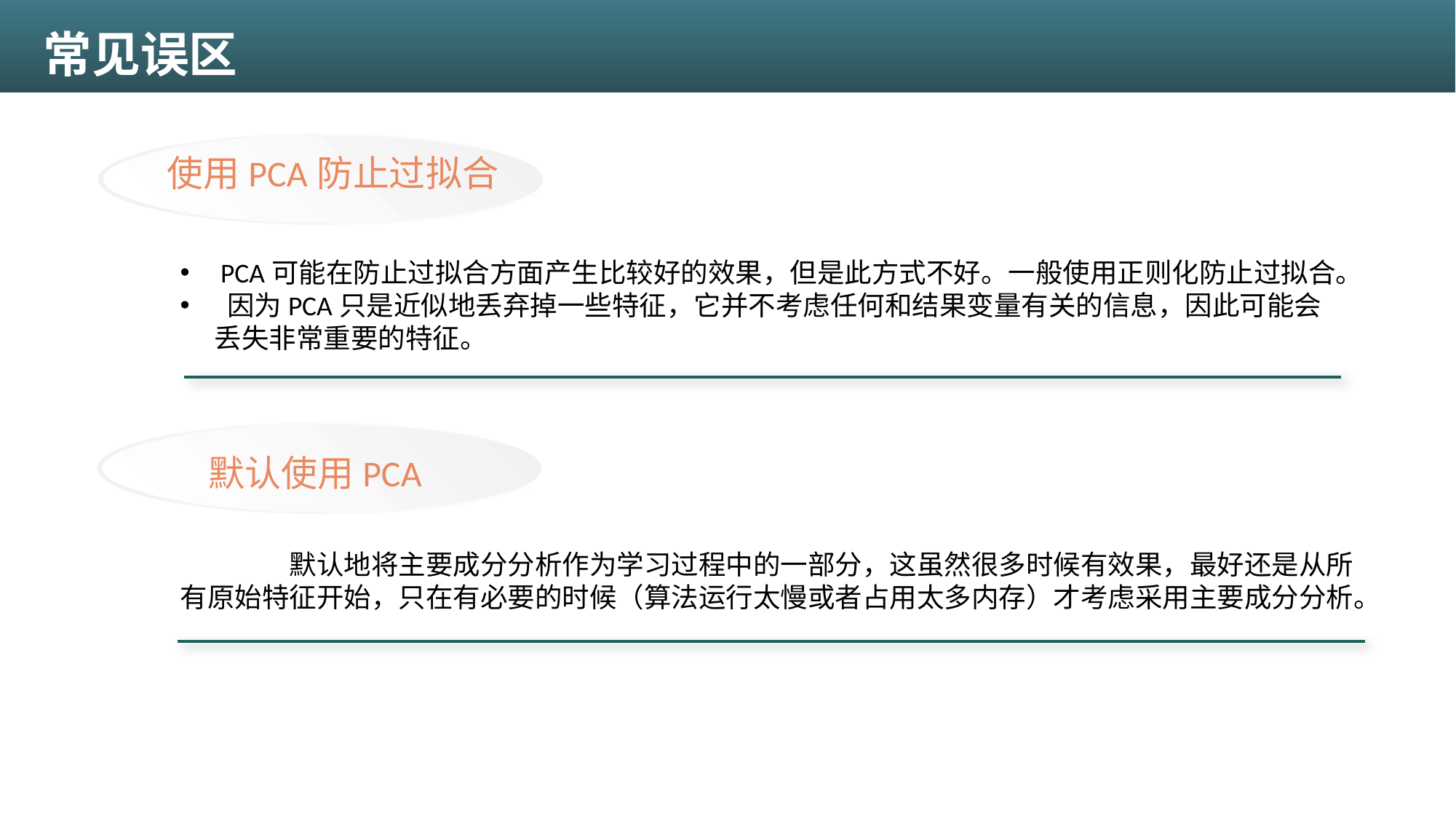

常见误区

使用PCA防止过拟合
 PCA可能在防止过拟合方面产生比较好的效果，但是此方式不好。一般使用正则化防止过拟合。
 因为PCA只是近似地丢弃掉一些特征，它并不考虑任何和结果变量有关的信息，因此可能会丢失非常重要的特征。

默认使用PCA
	默认地将主要成分分析作为学习过程中的一部分，这虽然很多时候有效果，最好还是从所有原始特征开始，只在有必要的时候（算法运行太慢或者占用太多内存）才考虑采用主要成分分析。